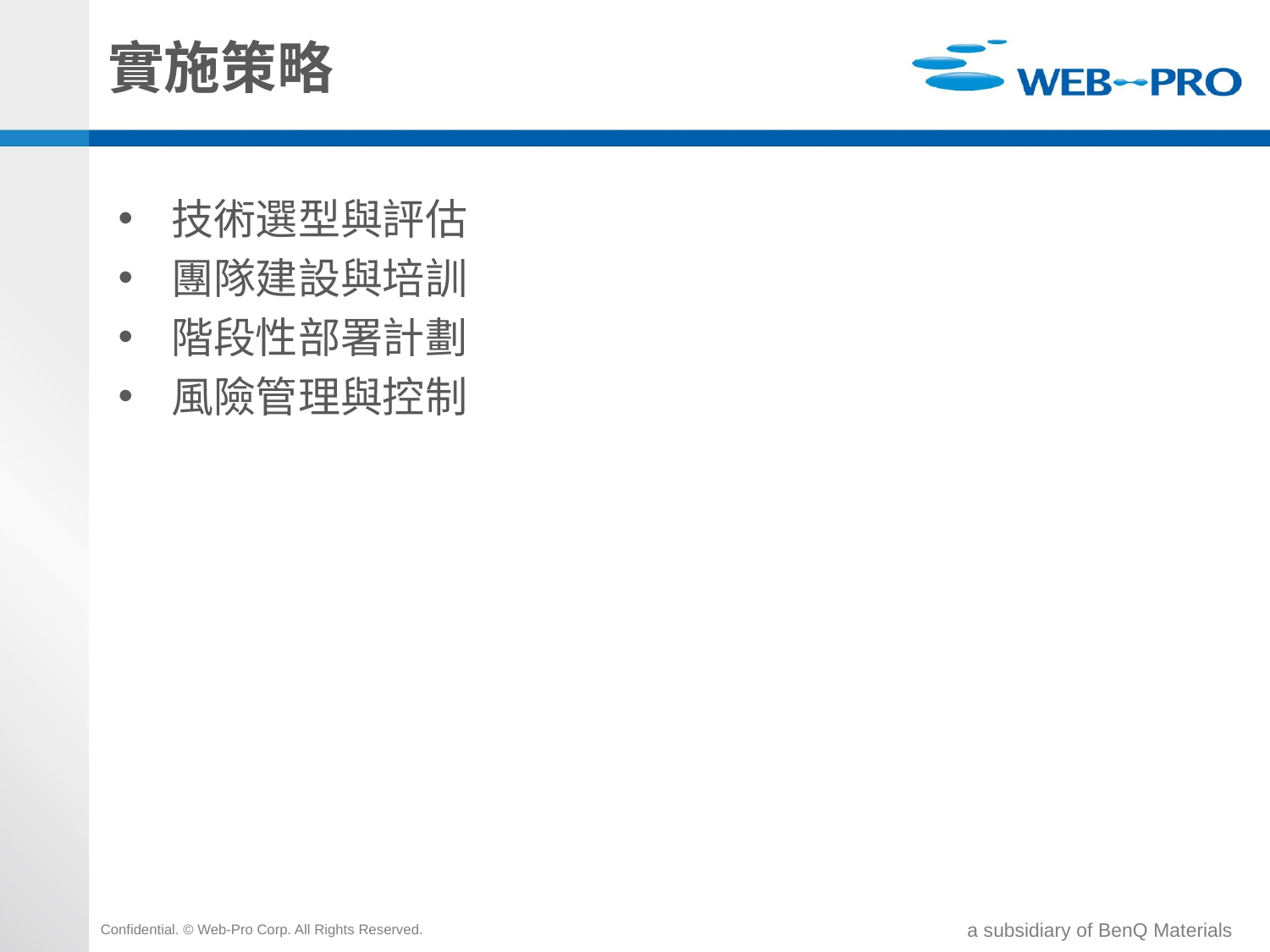

# 實施策略
技術選型與評估
團隊建設與培訓
階段性部署計劃
風險管理與控制